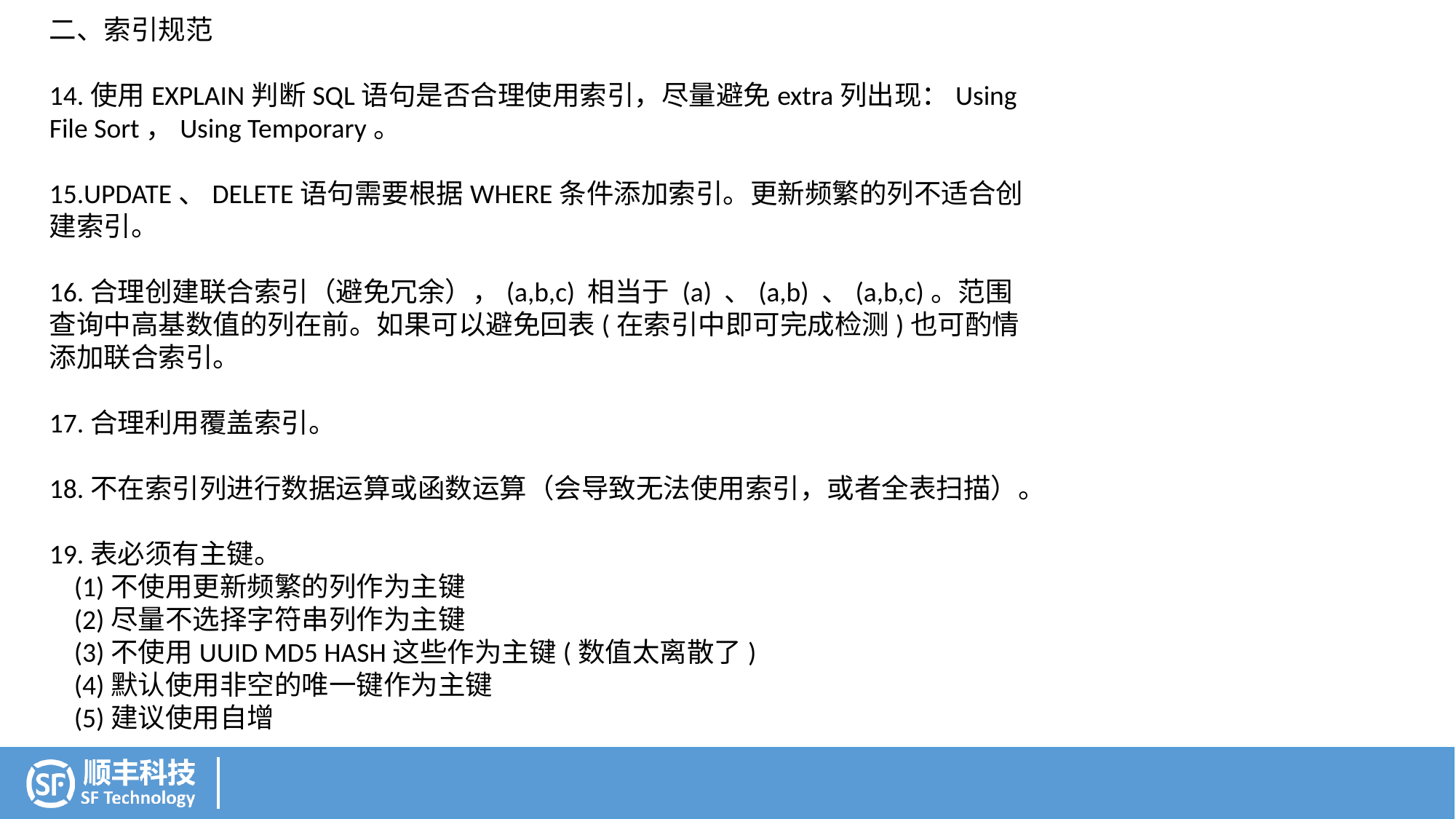

二、索引规范

14.使用EXPLAIN判断SQL语句是否合理使用索引，尽量避免extra列出现：Using File Sort，Using Temporary。

15.UPDATE、DELETE语句需要根据WHERE条件添加索引。更新频繁的列不适合创建索引。

16.合理创建联合索引（避免冗余），(a,b,c) 相当于 (a) 、(a,b) 、(a,b,c)。范围查询中高基数值的列在前。如果可以避免回表(在索引中即可完成检测)也可酌情添加联合索引。

17.合理利用覆盖索引。

18.不在索引列进行数据运算或函数运算（会导致无法使用索引，或者全表扫描）。

19.表必须有主键。
    (1)不使用更新频繁的列作为主键
    (2)尽量不选择字符串列作为主键
    (3)不使用UUID MD5 HASH这些作为主键(数值太离散了)
    (4)默认使⽤非空的唯一键作为主键
    (5)建议使用自增